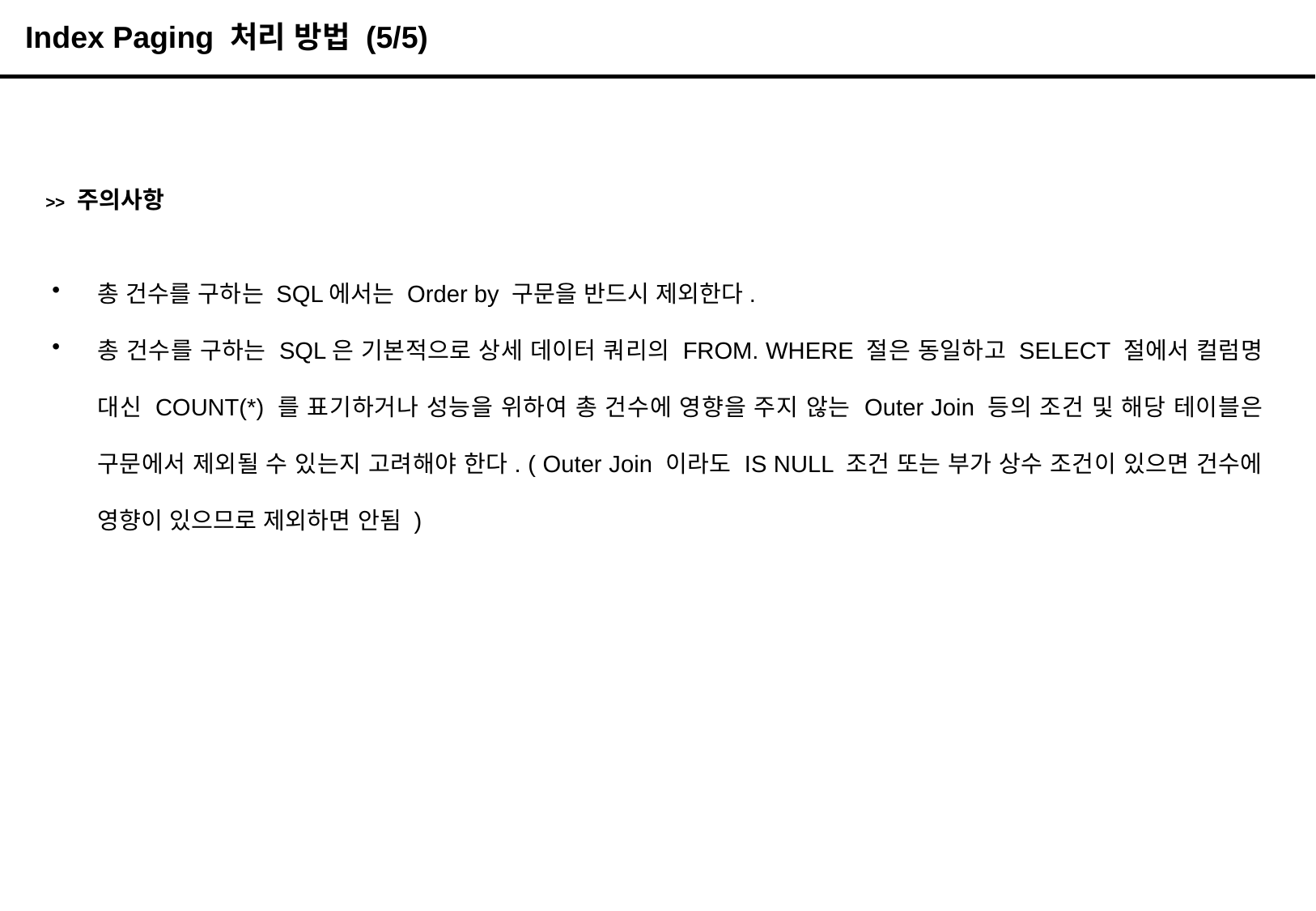

Index Paging 처리 방법 (5/5)
>> 주의사항
총 건수를 구하는 SQL에서는 Order by 구문을 반드시 제외한다.
총 건수를 구하는 SQL은 기본적으로 상세 데이터 쿼리의 FROM. WHERE 절은 동일하고 SELECT 절에서 컬럼명 대신 COUNT(*) 를 표기하거나 성능을 위하여 총 건수에 영향을 주지 않는 Outer Join 등의 조건 및 해당 테이블은 구문에서 제외될 수 있는지 고려해야 한다. ( Outer Join 이라도 IS NULL 조건 또는 부가 상수 조건이 있으면 건수에 영향이 있으므로 제외하면 안됨 )